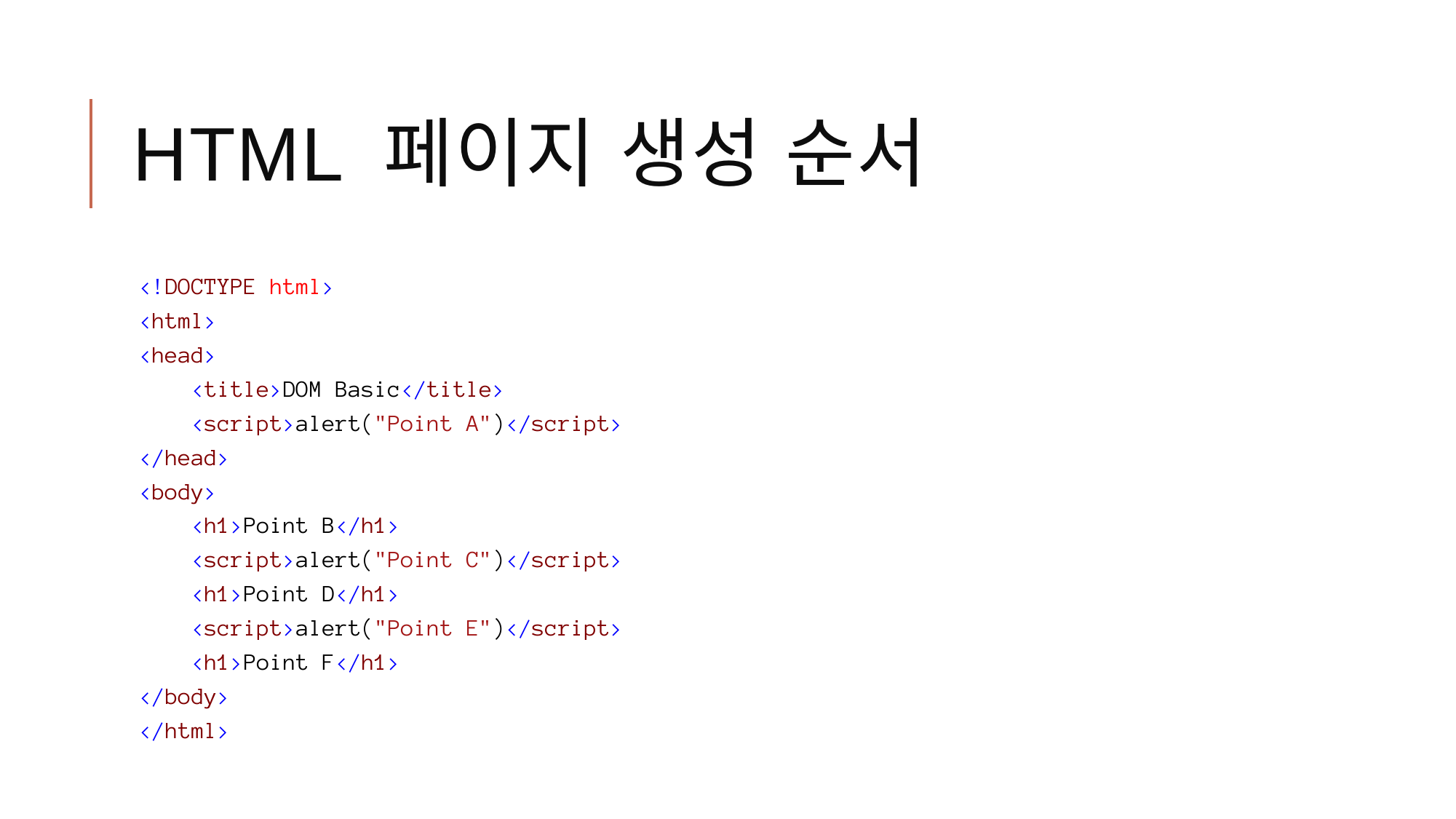

# HTML 페이지 생성 순서
<!DOCTYPE html>
<html>
<head>
    <title>DOM Basic</title>
    <script>alert("Point A")</script>
</head>
<body>
    <h1>Point B</h1>
    <script>alert("Point C")</script>
    <h1>Point D</h1>
    <script>alert("Point E")</script>
    <h1>Point F</h1>
</body>
</html>